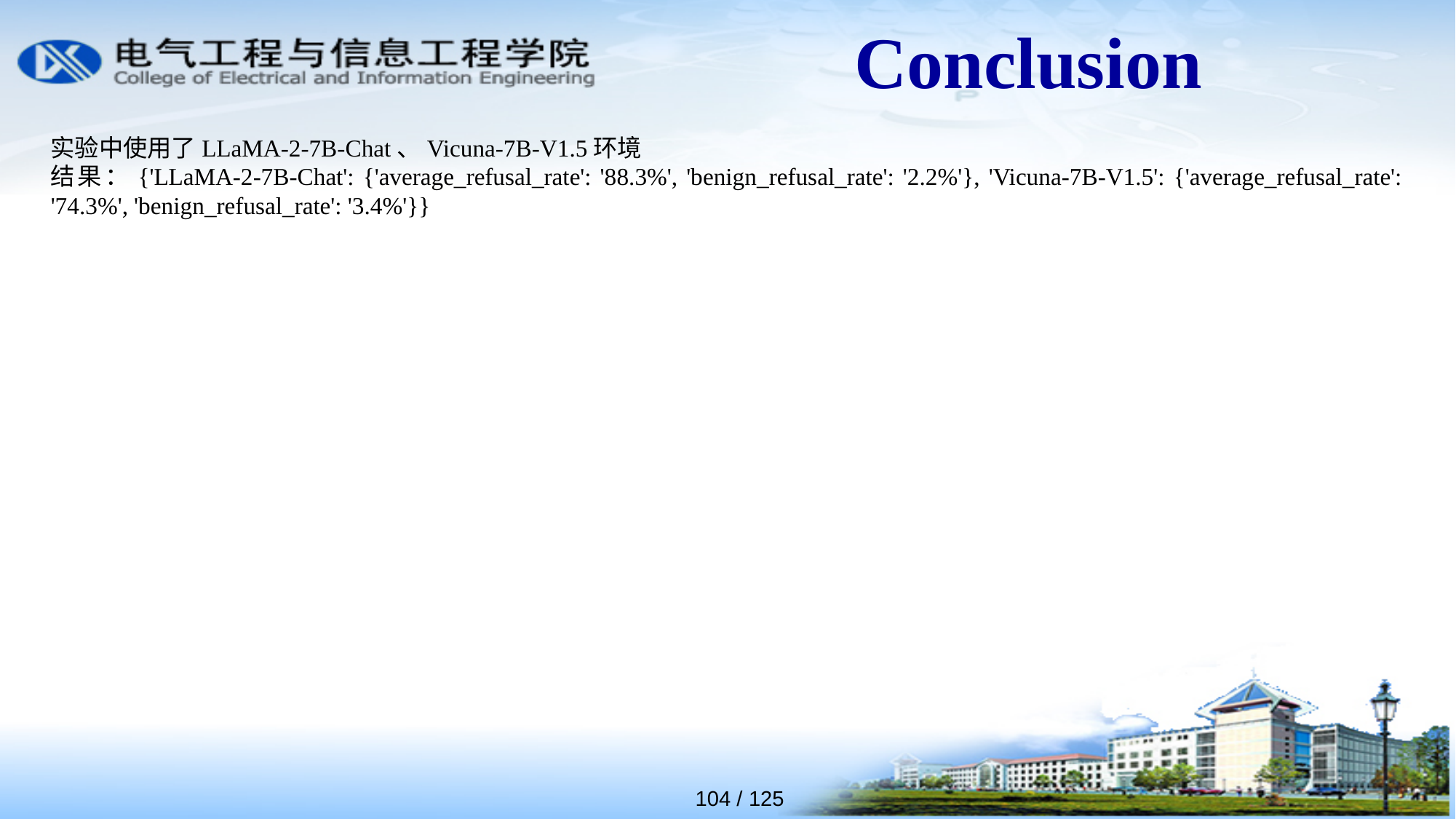

Conclusion
实验中使用了LLaMA-2-7B-Chat、Vicuna-7B-V1.5环境
结果：{'LLaMA-2-7B-Chat': {'average_refusal_rate': '88.3%', 'benign_refusal_rate': '2.2%'}, 'Vicuna-7B-V1.5': {'average_refusal_rate': '74.3%', 'benign_refusal_rate': '3.4%'}}
104 / 125